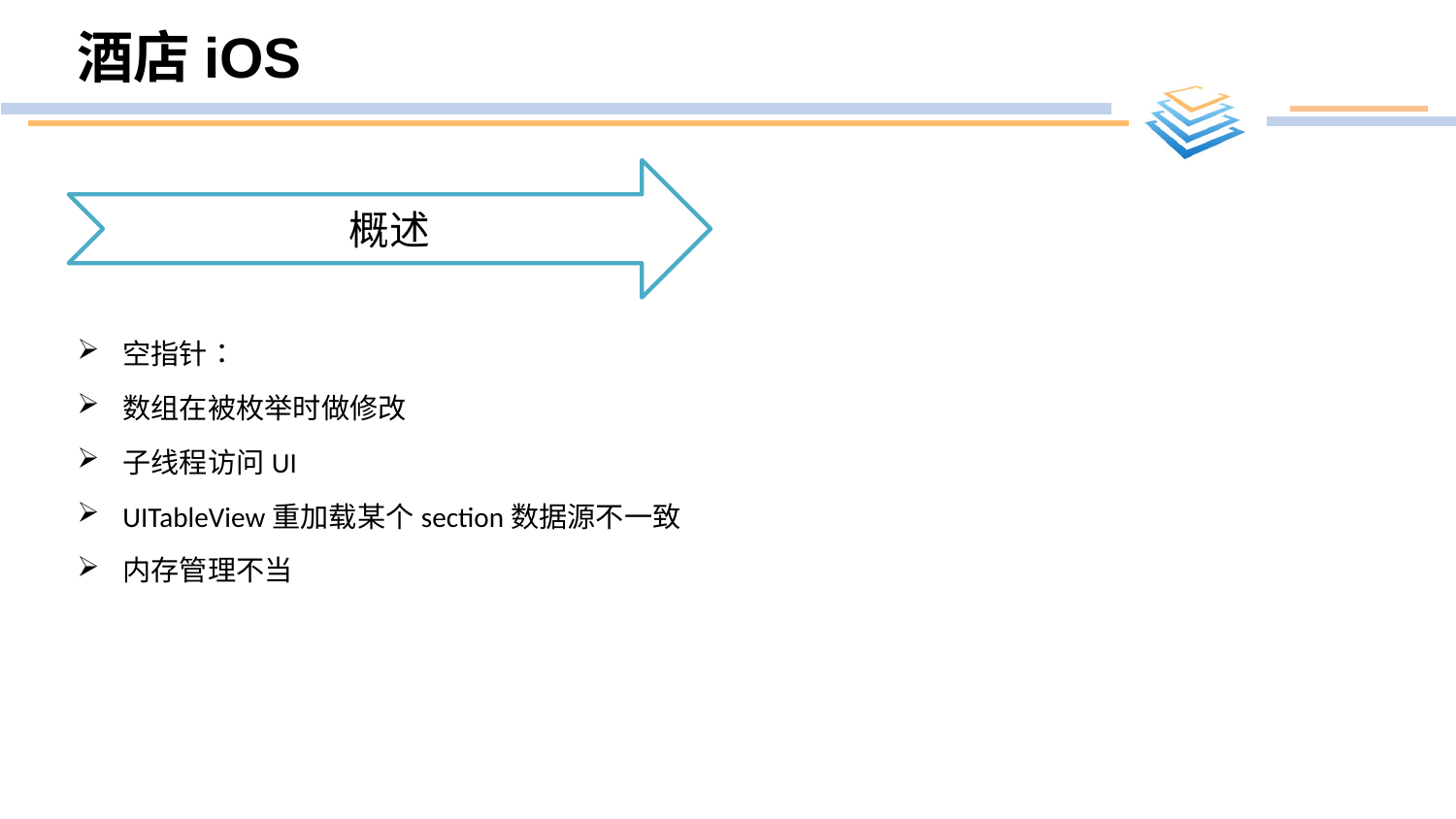

# 酒店iOS
概述
空指针：
数组在被枚举时做修改
子线程访问UI
UITableView重加载某个section数据源不一致
内存管理不当